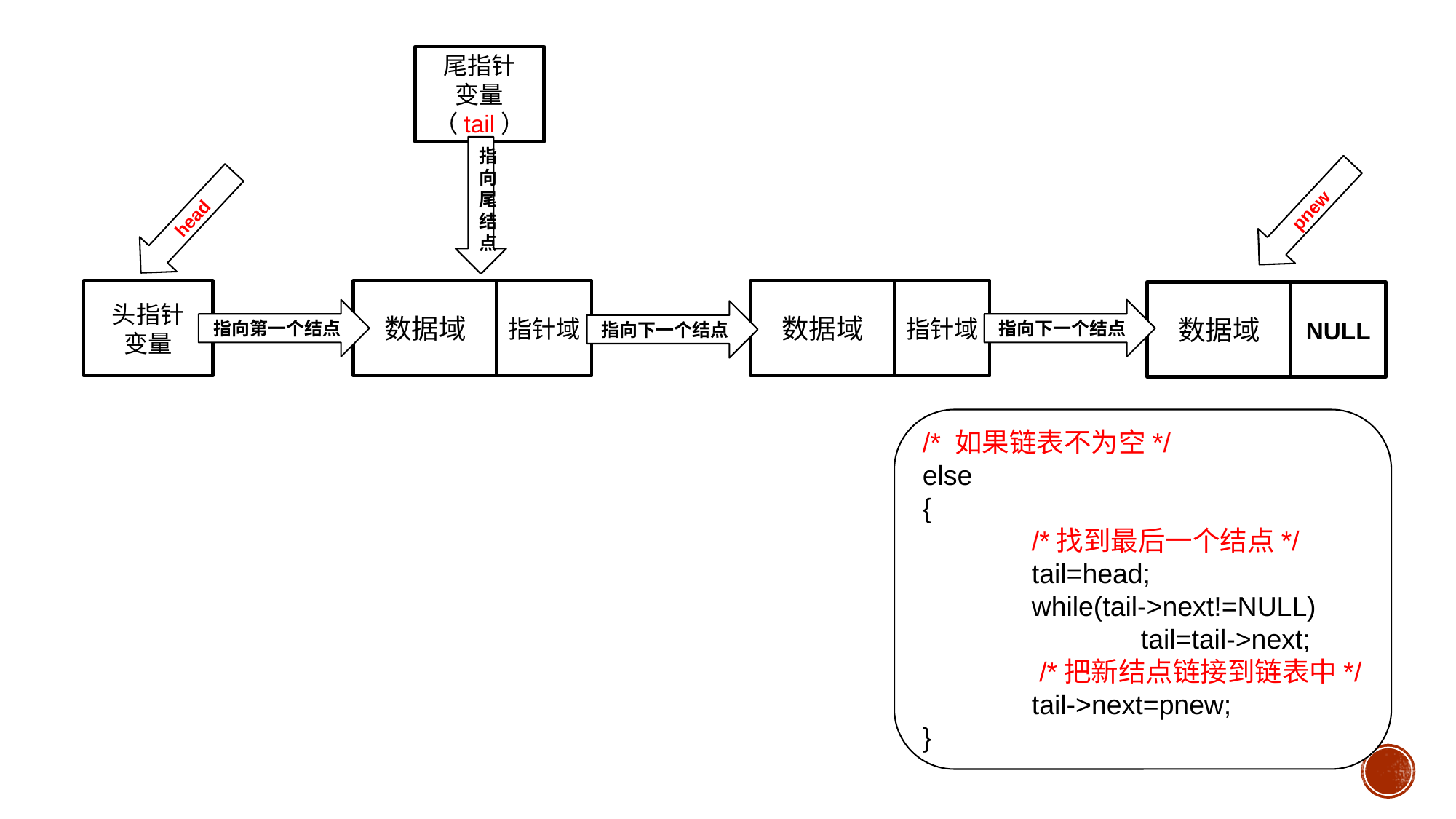

尾指针
变量
（tail）
指向尾结点
pnew
head
数据域
指针域
数据域
NULL
头指针
变量
指向第一个结点
指向下一个结点
指针域
数据域
NULL
指向下一个结点
/* 如果链表不为空*/
else
{
	/*找到最后一个结点*/
	tail=head;
	while(tail->next!=NULL)
		tail=tail->next;
	 /*把新结点链接到链表中*/
	tail->next=pnew;
}